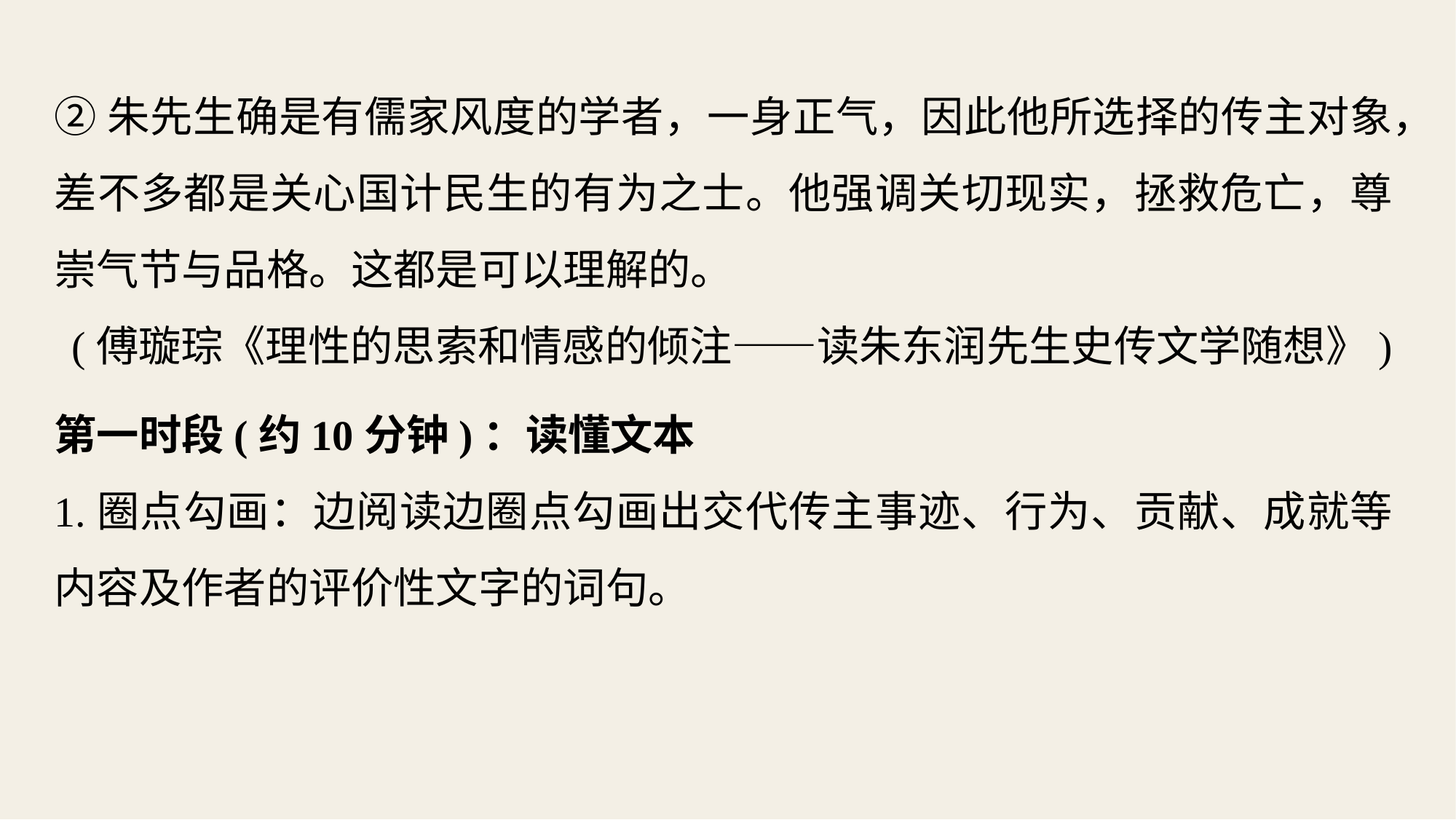

②朱先生确是有儒家风度的学者，一身正气，因此他所选择的传主对象，差不多都是关心国计民生的有为之士。他强调关切现实，拯救危亡，尊崇气节与品格。这都是可以理解的。
(傅璇琮《理性的思索和情感的倾注——读朱东润先生史传文学随想》)
第一时段(约10分钟)：读懂文本
1.圈点勾画：边阅读边圈点勾画出交代传主事迹、行为、贡献、成就等内容及作者的评价性文字的词句。